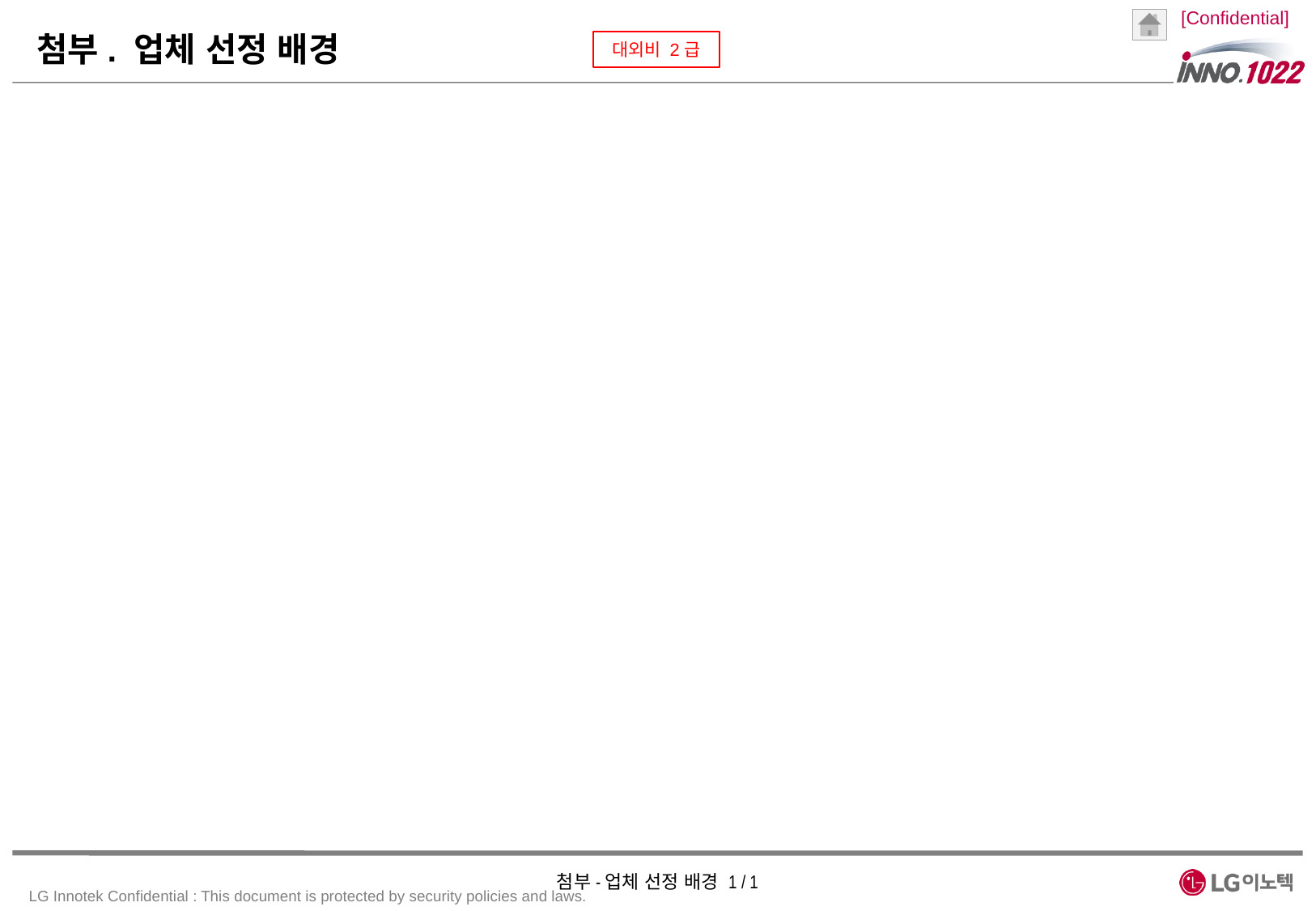

# 첨부. 업체 선정 배경
첨부-업체 선정 배경 1 / 1